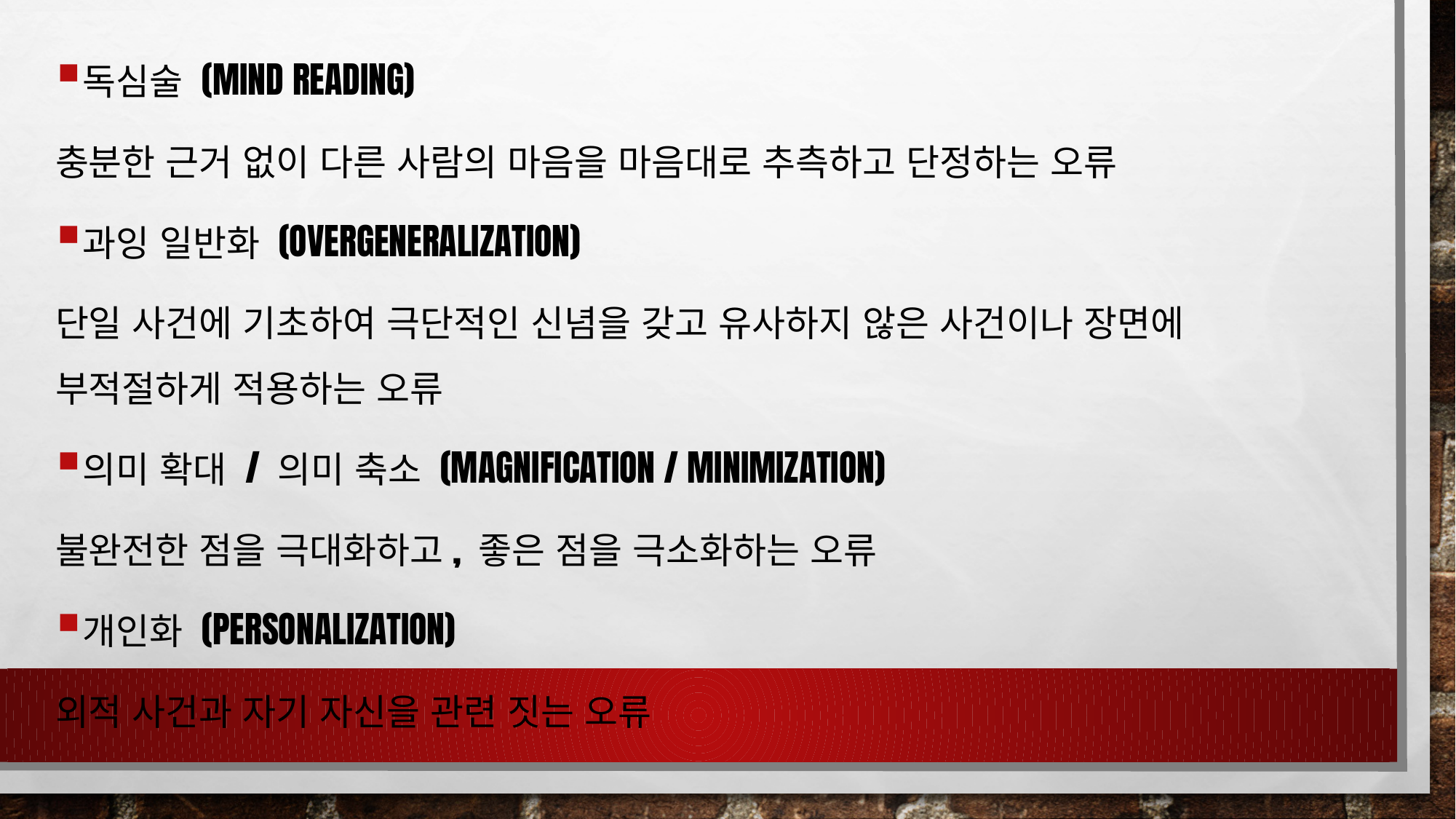

독심술 (mind reading)
충분한 근거 없이 다른 사람의 마음을 마음대로 추측하고 단정하는 오류
과잉 일반화 (overgeneralization)
단일 사건에 기초하여 극단적인 신념을 갖고 유사하지 않은 사건이나 장면에 부적절하게 적용하는 오류
의미 확대 / 의미 축소 (magnification / minimization)
불완전한 점을 극대화하고, 좋은 점을 극소화하는 오류
개인화 (personalization)
외적 사건과 자기 자신을 관련 짓는 오류